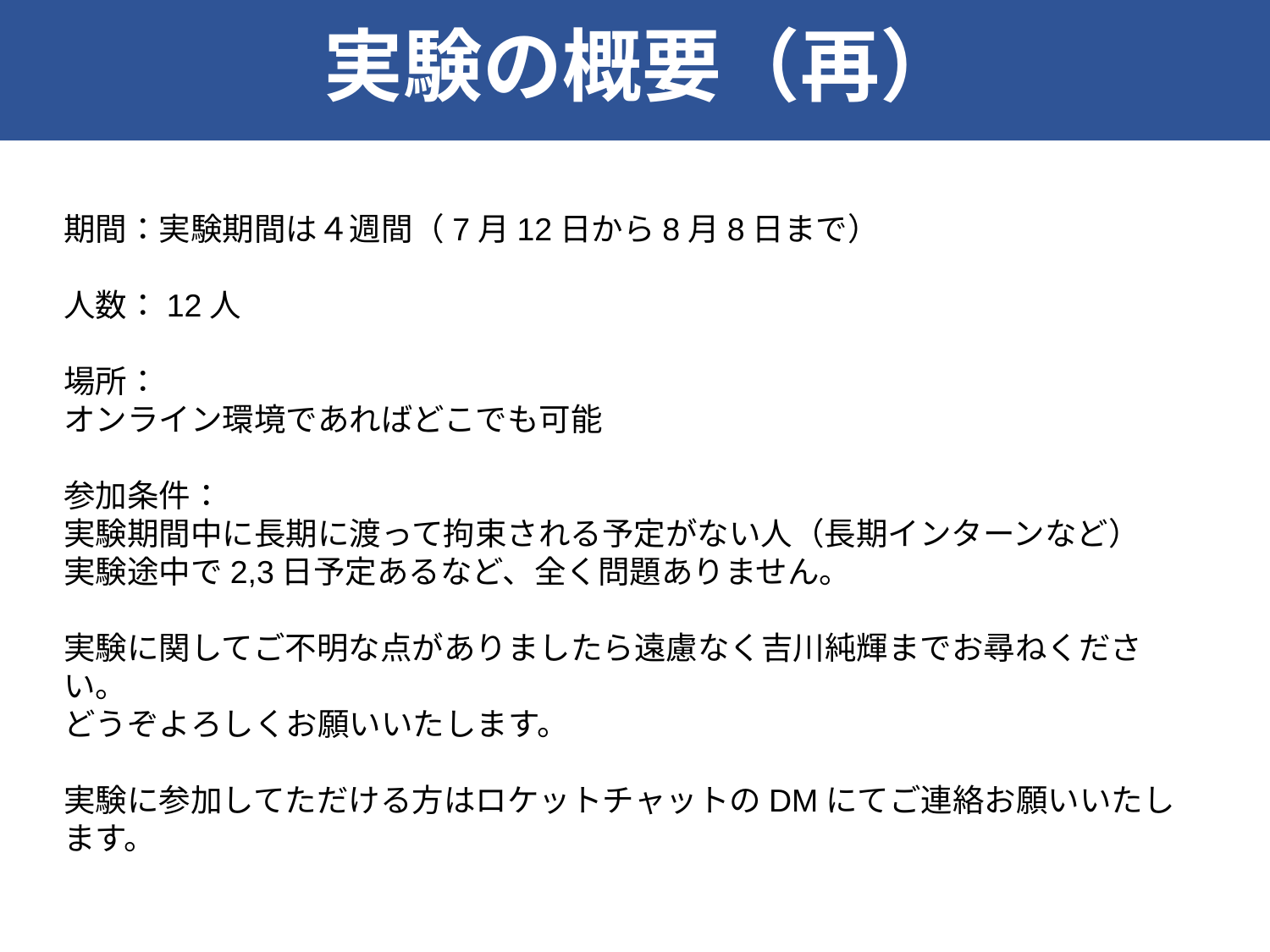

実験の概要（再）
DERC
期間：実験期間は４週間（7月12日から8月8日まで）

人数：12人

場所：
オンライン環境であればどこでも可能

参加条件：
実験期間中に長期に渡って拘束される予定がない人（長期インターンなど）
実験途中で2,3日予定あるなど、全く問題ありません。

実験に関してご不明な点がありましたら遠慮なく吉川純輝までお尋ねください。
どうぞよろしくお願いいたします。

実験に参加してただける方はロケットチャットのDMにてご連絡お願いいたします。